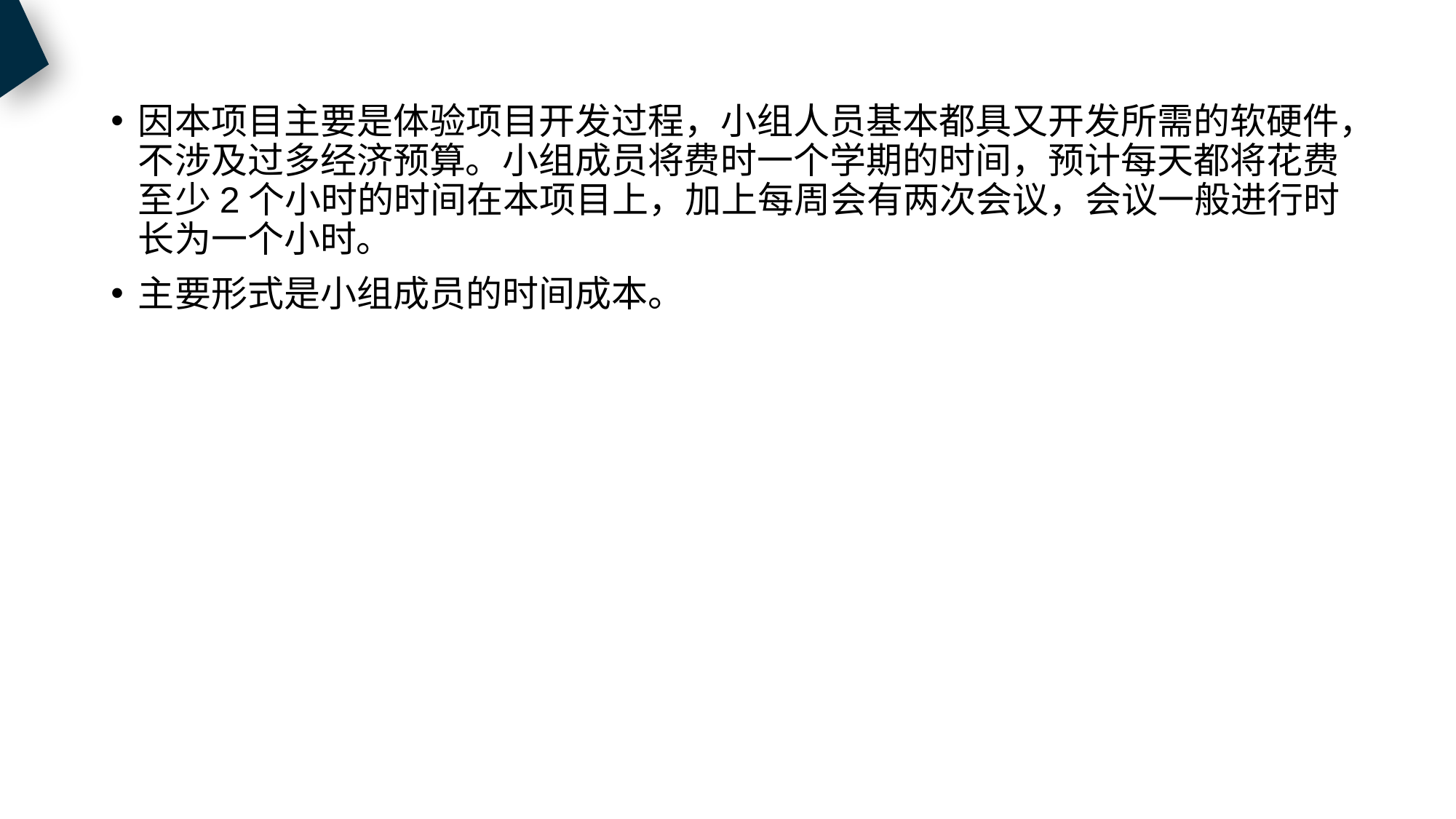

因本项目主要是体验项目开发过程，小组人员基本都具又开发所需的软硬件，不涉及过多经济预算。小组成员将费时一个学期的时间，预计每天都将花费至少2个小时的时间在本项目上，加上每周会有两次会议，会议一般进行时长为一个小时。
主要形式是小组成员的时间成本。